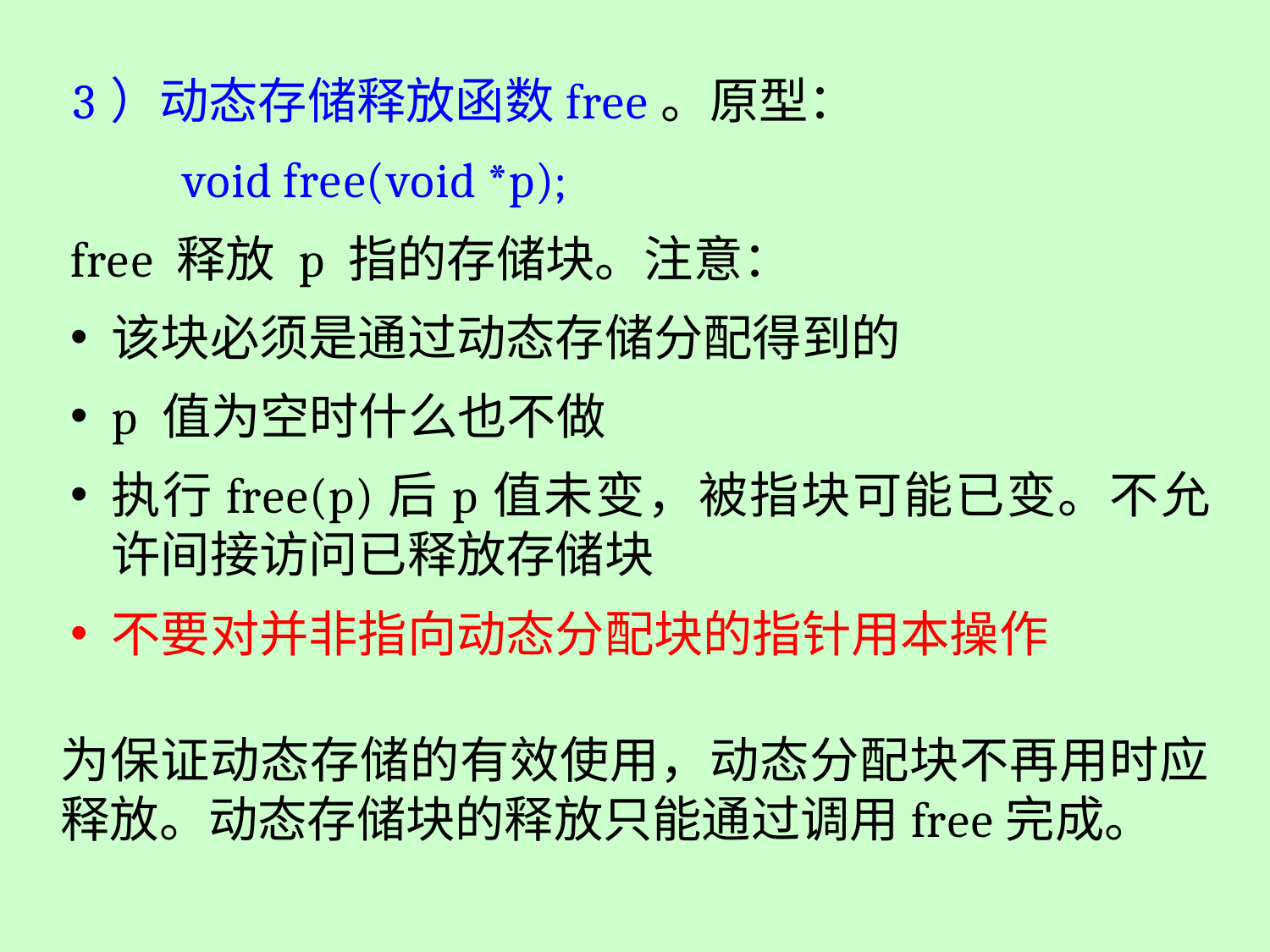

3）动态存储释放函数free。原型：
　　void free(void *p);
free 释放 p 指的存储块。注意：
该块必须是通过动态存储分配得到的
p 值为空时什么也不做
执行free(p)后p值未变，被指块可能已变。不允许间接访问已释放存储块
不要对并非指向动态分配块的指针用本操作
为保证动态存储的有效使用，动态分配块不再用时应释放。动态存储块的释放只能通过调用free完成。